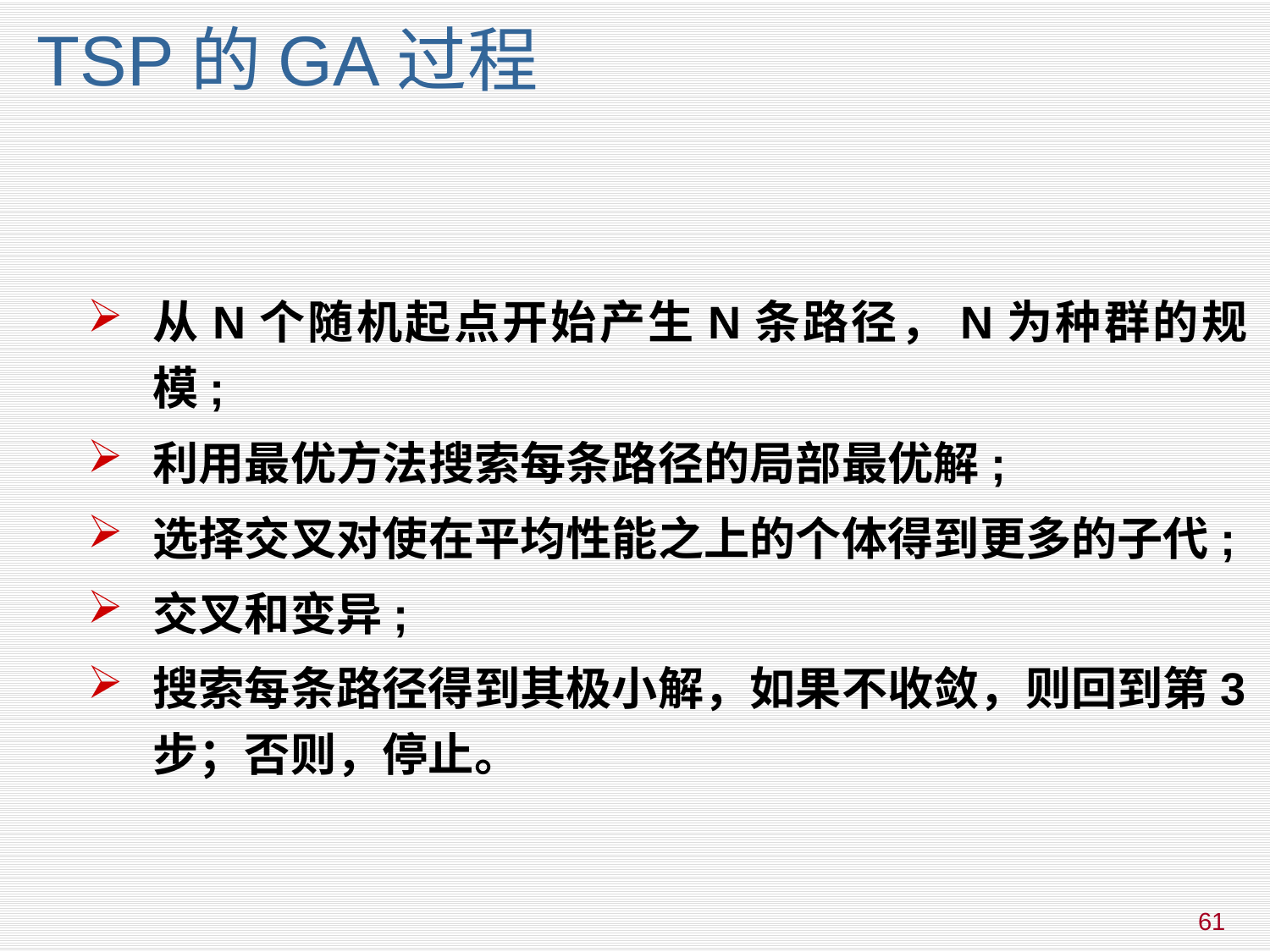

# TSP的GA过程
从N个随机起点开始产生N条路径，N为种群的规模;
利用最优方法搜索每条路径的局部最优解;
选择交叉对使在平均性能之上的个体得到更多的子代;
交叉和变异;
搜索每条路径得到其极小解，如果不收敛，则回到第3步；否则，停止。
61